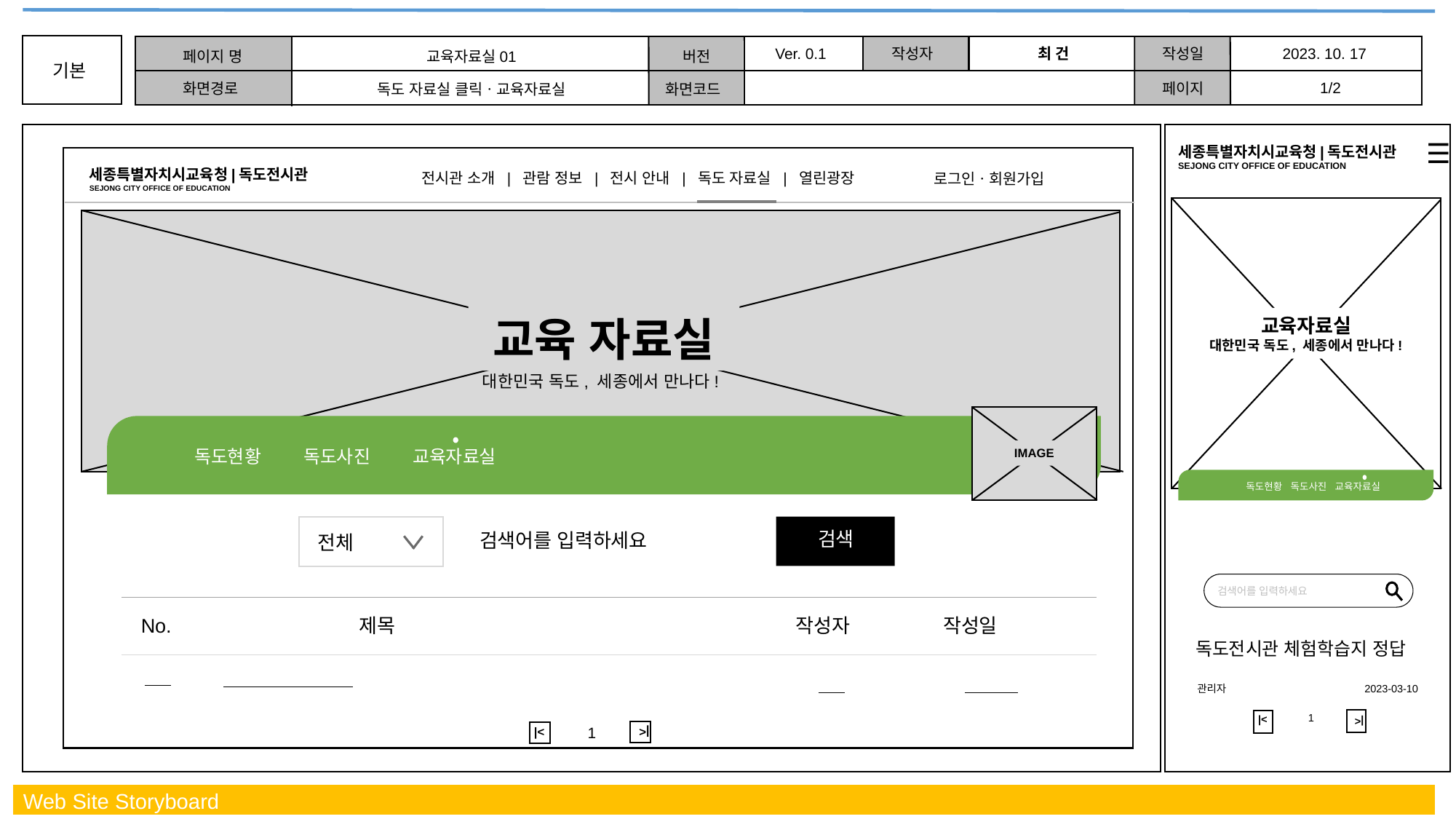

Ver. 0.1
2023. 10. 17
최 건
작성자
작성일
버전
페이지 명
교육자료실01
1/2
화면경로
페이지
독도 자료실 클릭ㆍ교육자료실
화면코드
기본

교육자료실
대한민국 독도, 세종에서 만나다!
☰
세종특별자치시교육청|독도전시관
SEJONG CITY OFFICE OF EDUCATION

독도현황   독도사진   교육자료실

검색어를 입력하세요

독도전시관 체험학습지 정답
관리자
2023-03-10
1
|<

|<

세종특별자치시교육청|독도전시관
SEJONG CITY OFFICE OF EDUCATION
전시관 소개  |  관람 정보  |  전시 안내  |  독도 자료실  |  열린광장
로그인ㆍ회원가입

교육 자료실
대한민국 독도, 세종에서 만나다!

IMAGE

독도현황	독도사진	교육자료실

검색어를 입력하세요

검색

전체
No.		제목				작성자	       작성일
1
|<

|<

Web Site Storyboard